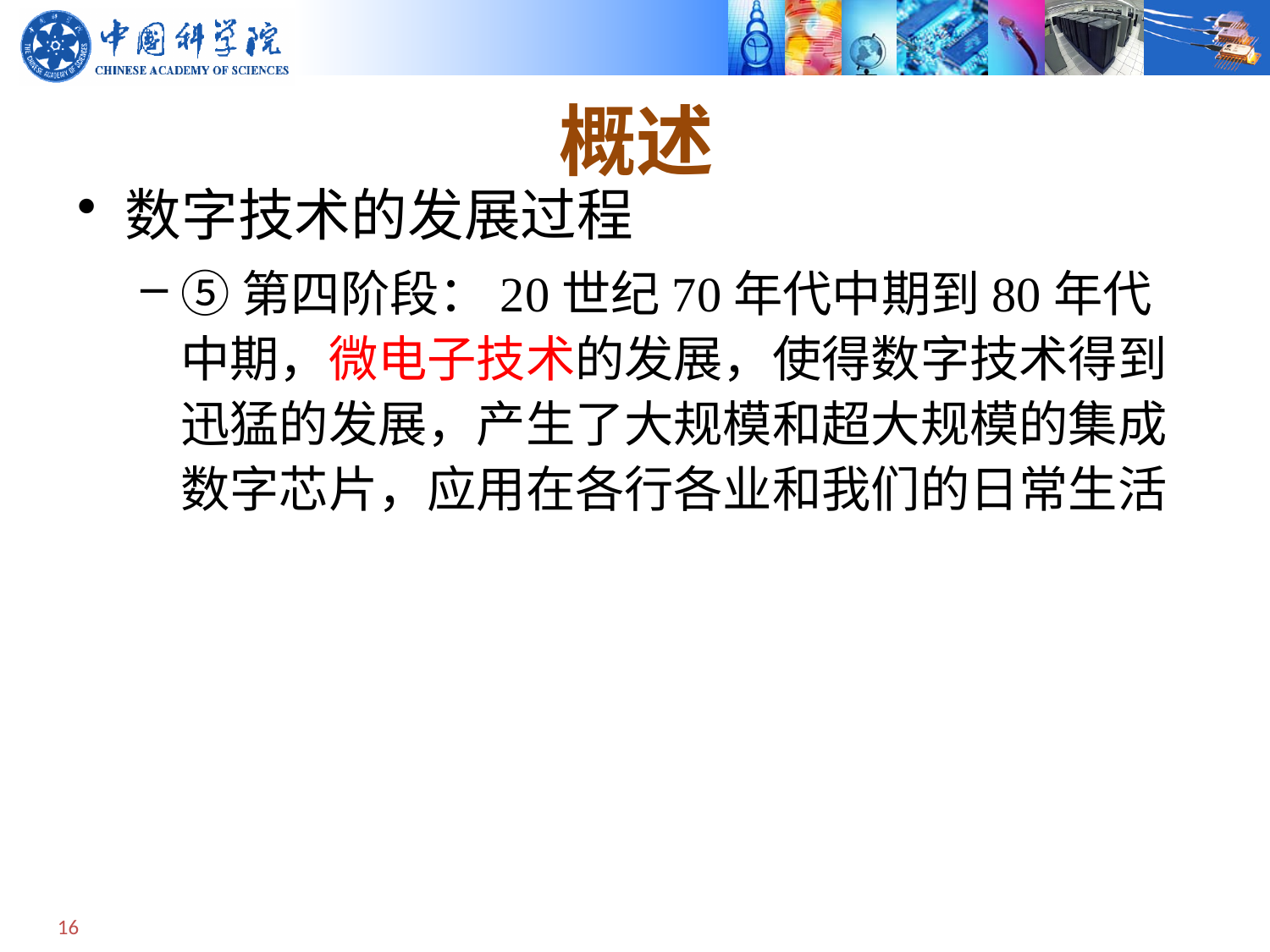

# 概述
数字技术的发展过程
⑤第四阶段：20世纪70年代中期到80年代中期，微电子技术的发展，使得数字技术得到迅猛的发展，产生了大规模和超大规模的集成数字芯片，应用在各行各业和我们的日常生活